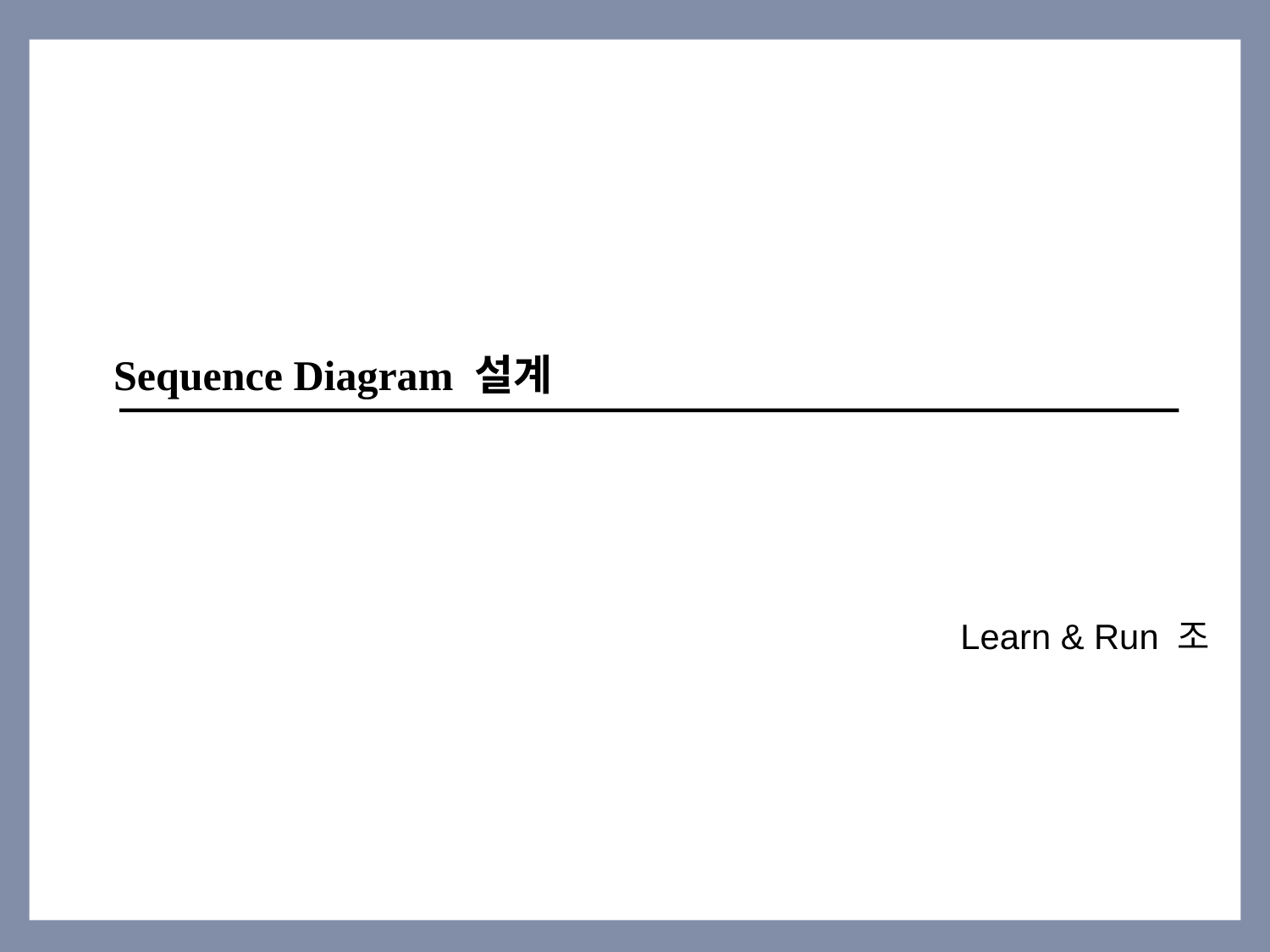

# Sequence Diagram 설계
Learn & Run 조